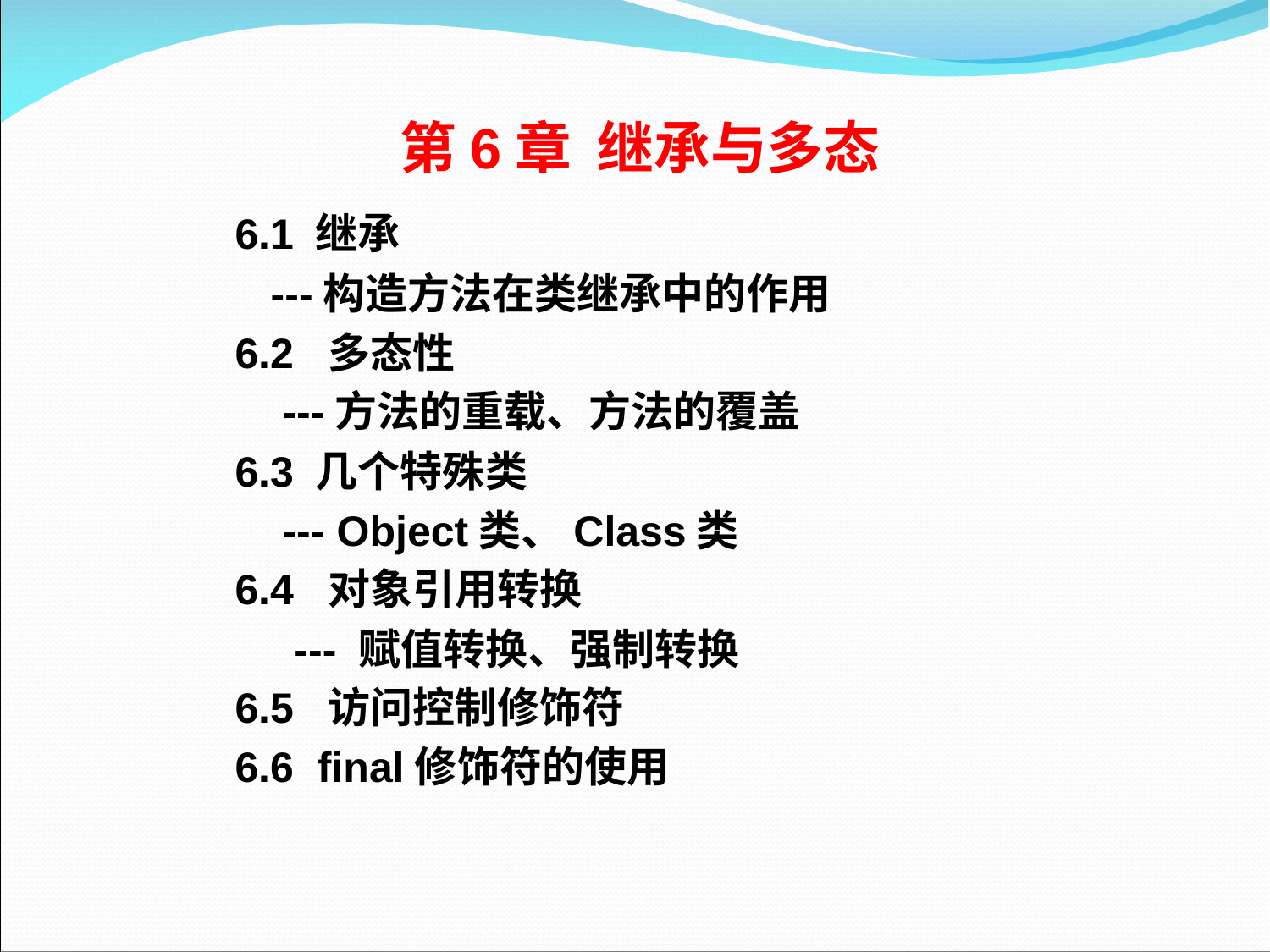

# 第6章  继承与多态
6.1 继承
   ---构造方法在类继承中的作用
6.2  多态性
    ---方法的重载、方法的覆盖
6.3 几个特殊类
    --- Object类、Class类
6.4  对象引用转换
     --- 赋值转换、强制转换
6.5  访问控制修饰符
6.6  final修饰符的使用